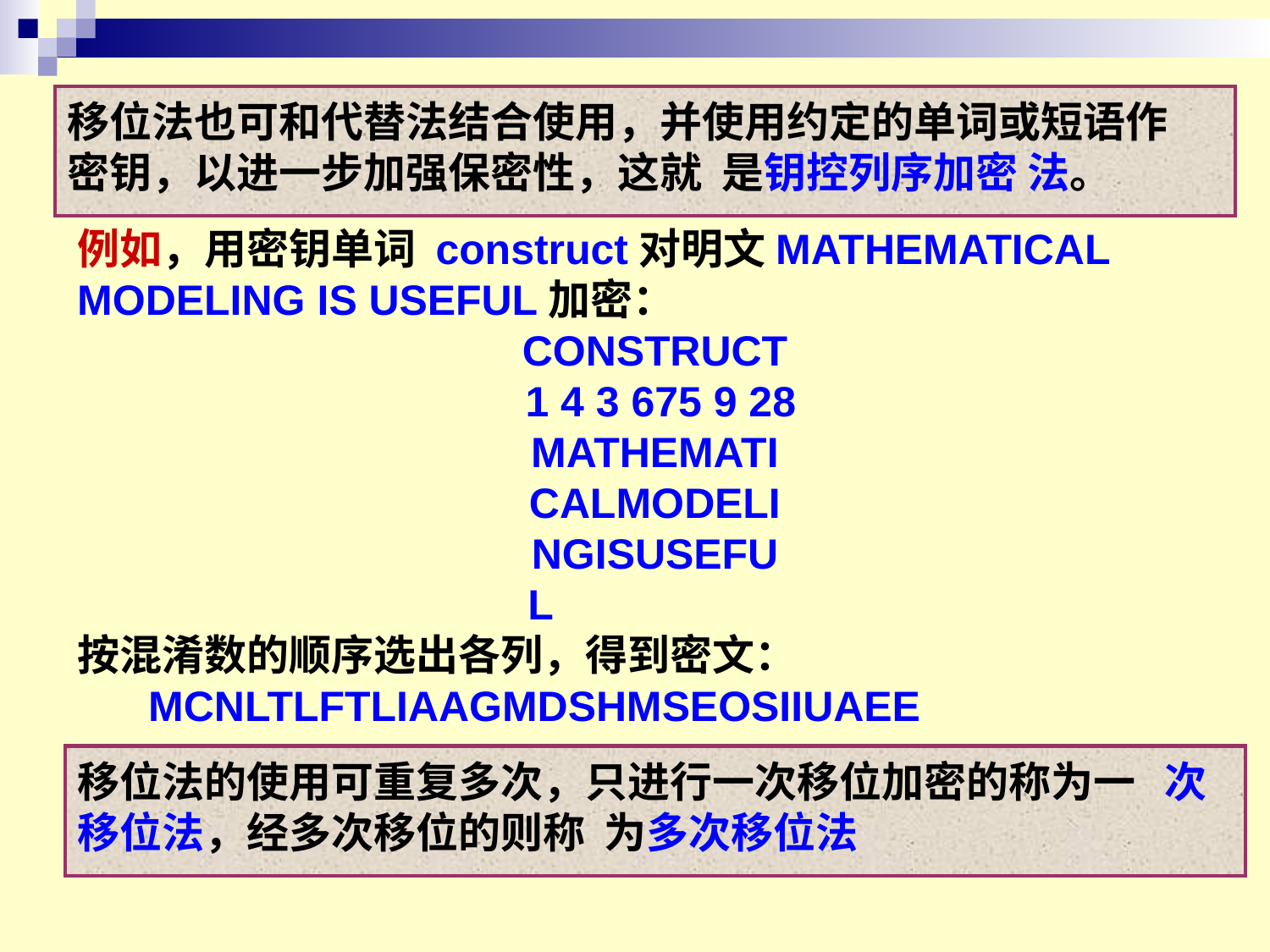

移位法也可和代替法结合使用，并使用约定的单词或短语作密钥，以进一步加强保密性，这就  是钥控列序加密 法。
例如，用密钥单词 construct对明文MATHEMATICAL MODELING IS USEFUL加密：
CONSTRUCT
 1 4 3 675 9 28
MATHEMATI
CALMODELI
NGISUSEFU
                                      L
按混淆数的顺序选出各列，得到密文：
      MCNLTLFTLIAAGMDSHMSEOSIIUAEE

移位法的使用可重复多次，只进行一次移位加密的称为一   次移位法，经多次移位的则称  为多次移位法